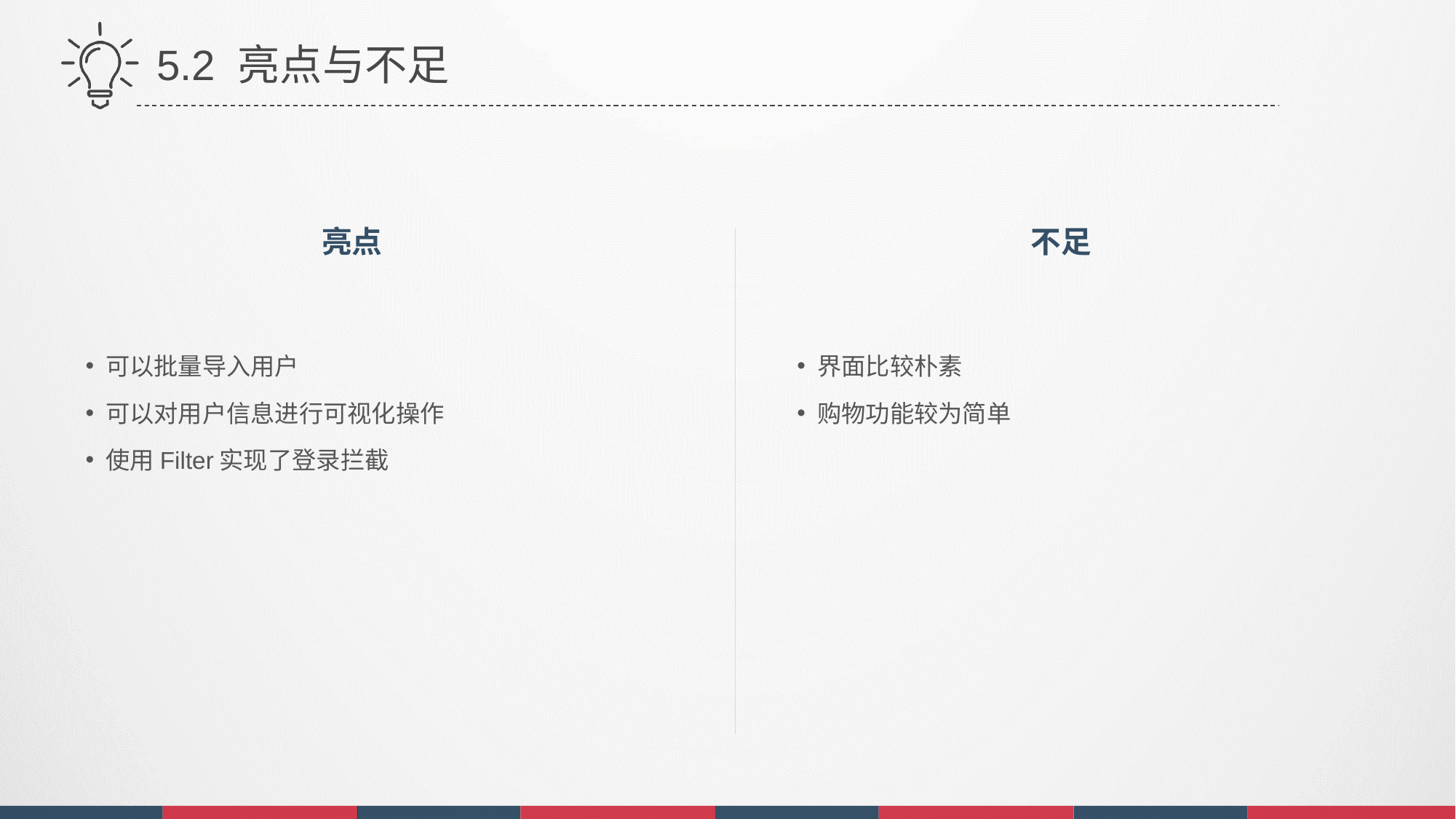

5.2 亮点与不足
亮点
不足
可以批量导入用户
可以对用户信息进行可视化操作
使用Filter实现了登录拦截
界面比较朴素
购物功能较为简单